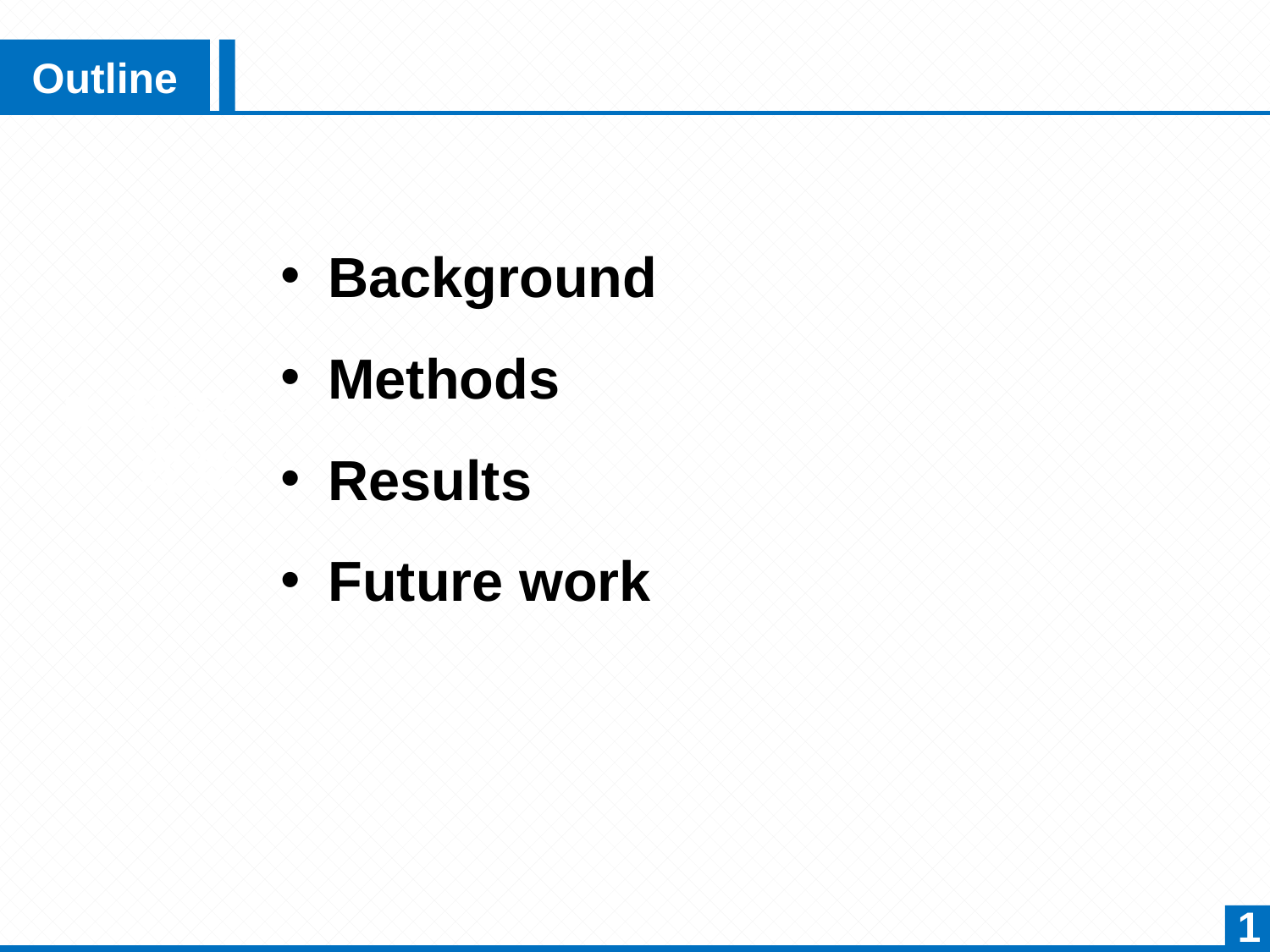

Outline

Background
Methods
Results
Future work
研究现状

1